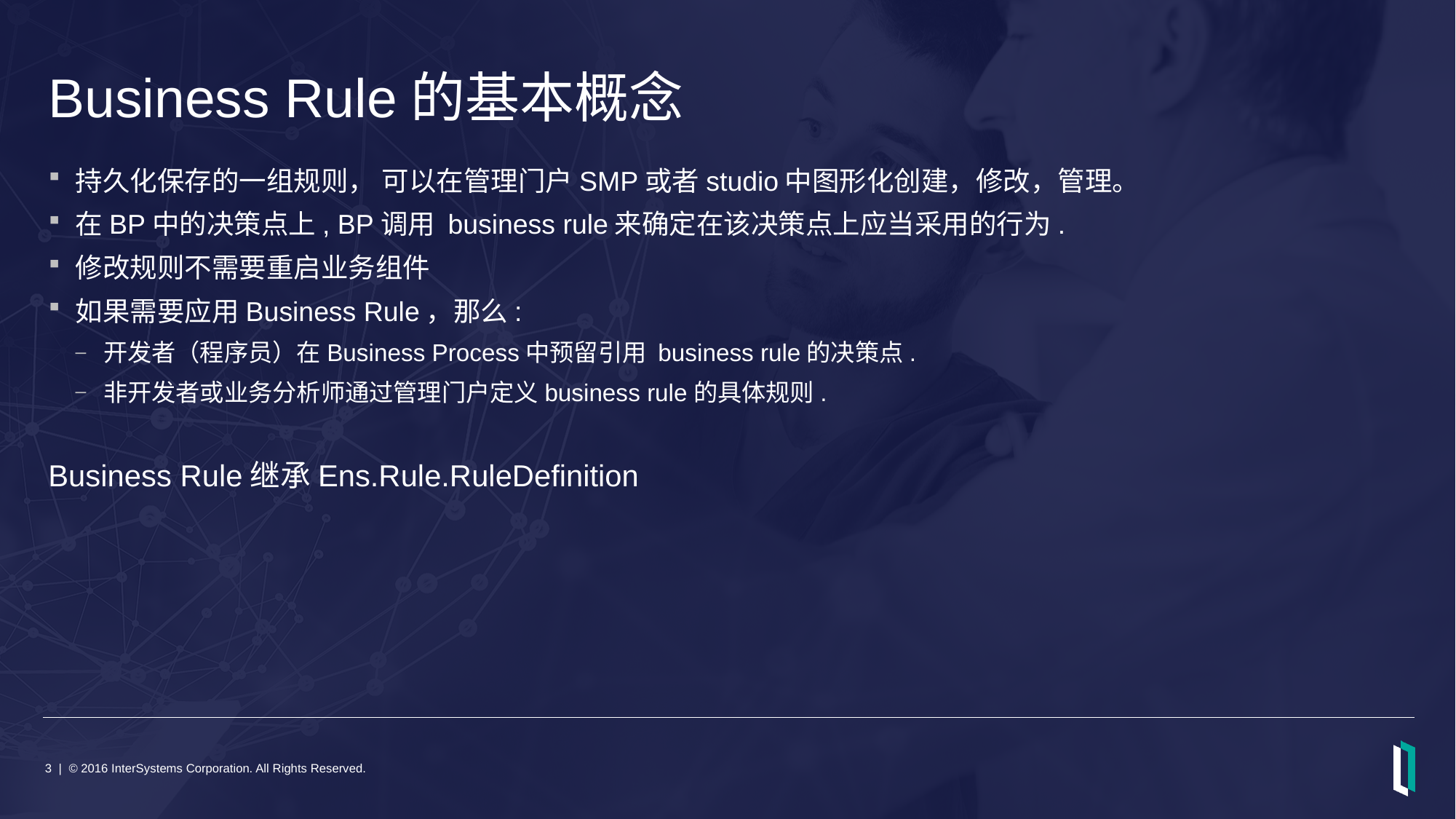

# Business Rule的基本概念
持久化保存的一组规则， 可以在管理门户SMP或者studio中图形化创建，修改，管理。
在BP中的决策点上, BP调用 business rule来确定在该决策点上应当采用的行为.
修改规则不需要重启业务组件
如果需要应用Business Rule，那么:
开发者（程序员）在Business Process中预留引用 business rule的决策点.
非开发者或业务分析师通过管理门户定义business rule的具体规则.

Business Rule继承Ens.Rule.RuleDefinition